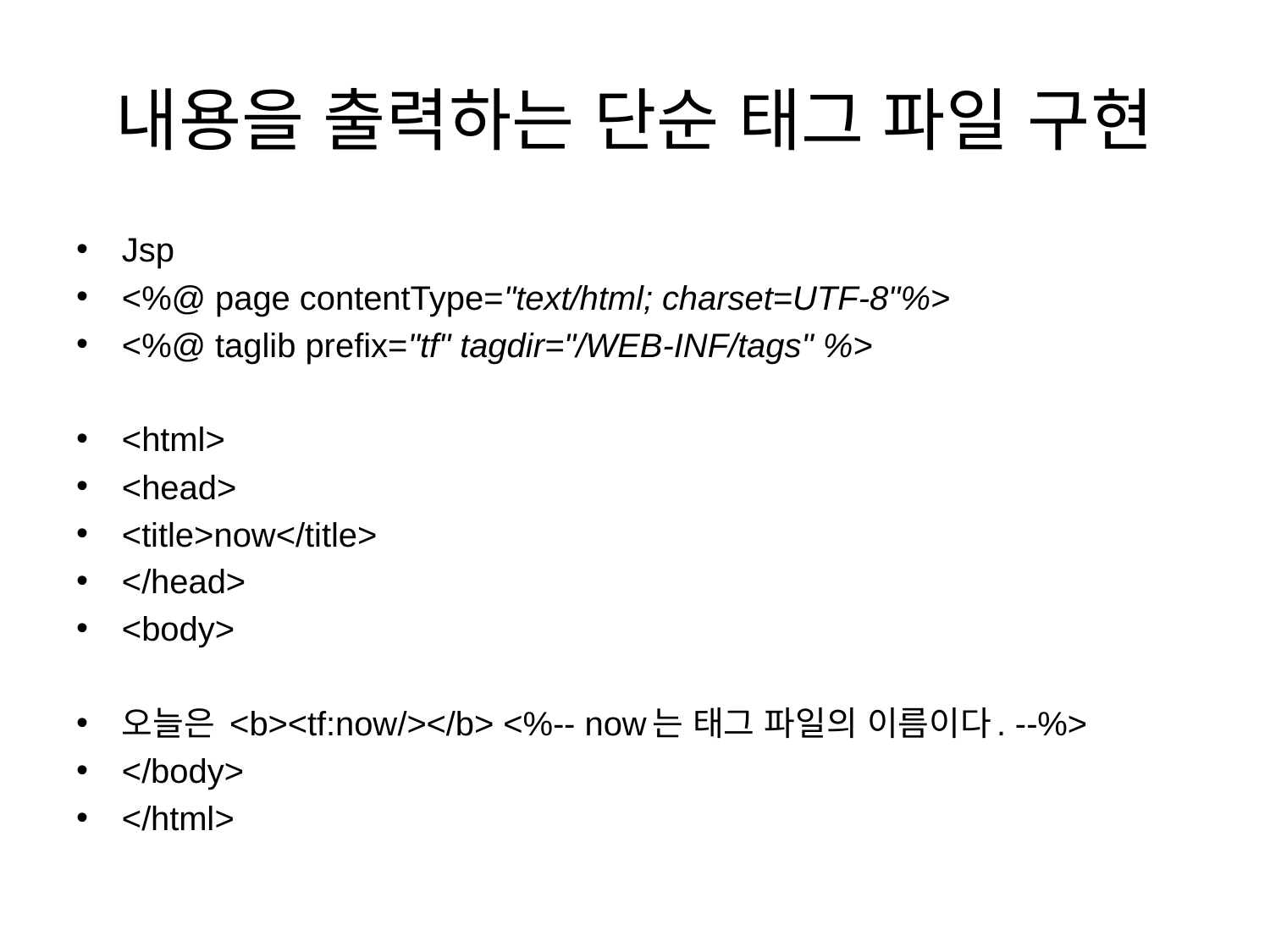

# 내용을 출력하는 단순 태그 파일 구현
Jsp
<%@ page contentType="text/html; charset=UTF-8"%>
<%@ taglib prefix="tf" tagdir="/WEB-INF/tags" %>

<html>
<head>
<title>now</title>
</head>
<body>

오늘은 <b><tf:now/></b> <%-- now는 태그 파일의 이름이다. --%>
</body>
</html>